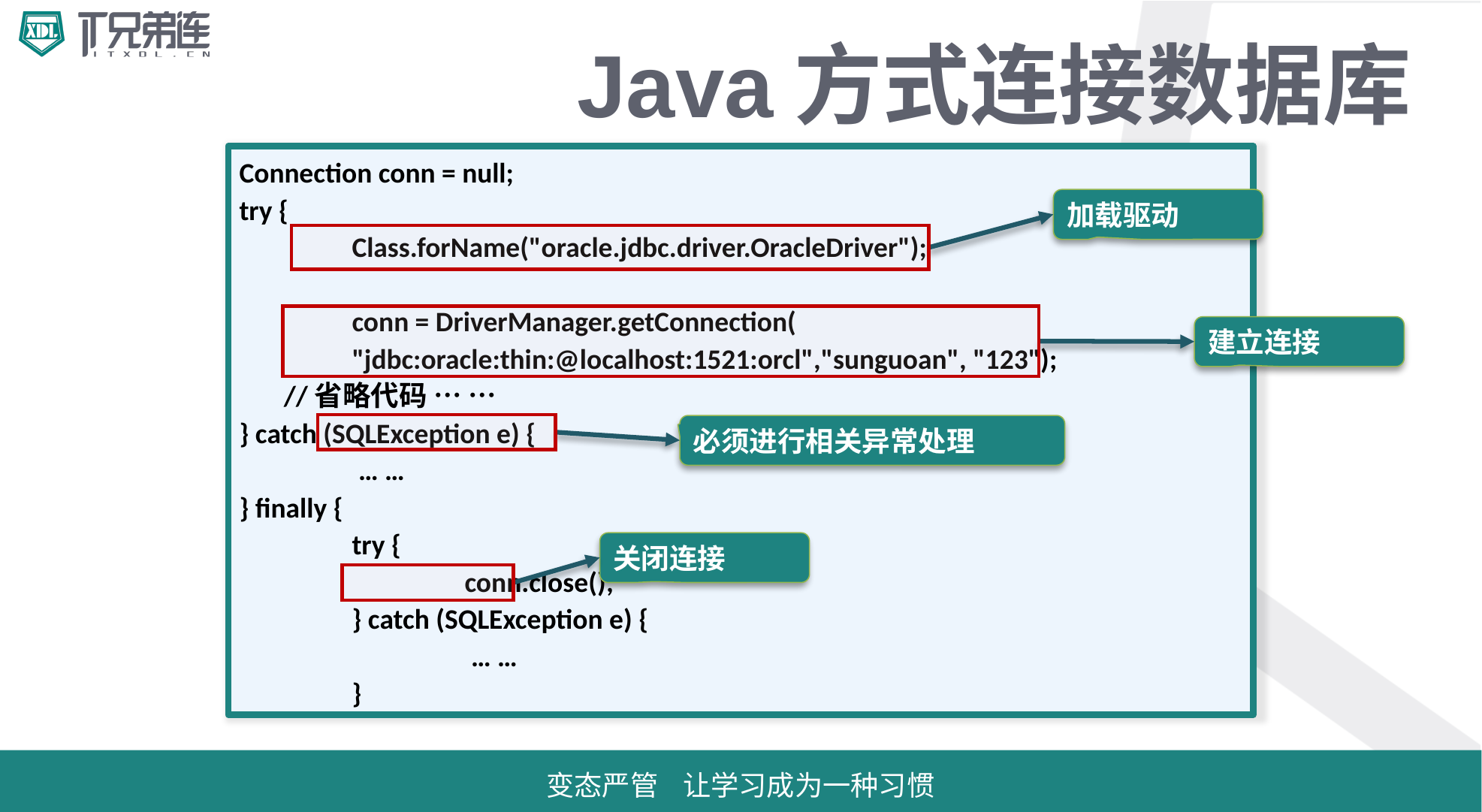

# Java方式连接数据库
Connection conn = null;
try {
	Class.forName("oracle.jdbc.driver.OracleDriver");

	conn = DriverManager.getConnection(
	"jdbc:oracle:thin:@localhost:1521:orcl","sunguoan", "123");
       //省略代码 … …
} catch (SQLException e) {
	 … …
} finally {
	try {
		conn.close();
	} catch (SQLException e) {
		 … …
	}

加载驱动

建立连接

必须进行相关异常处理
关闭连接